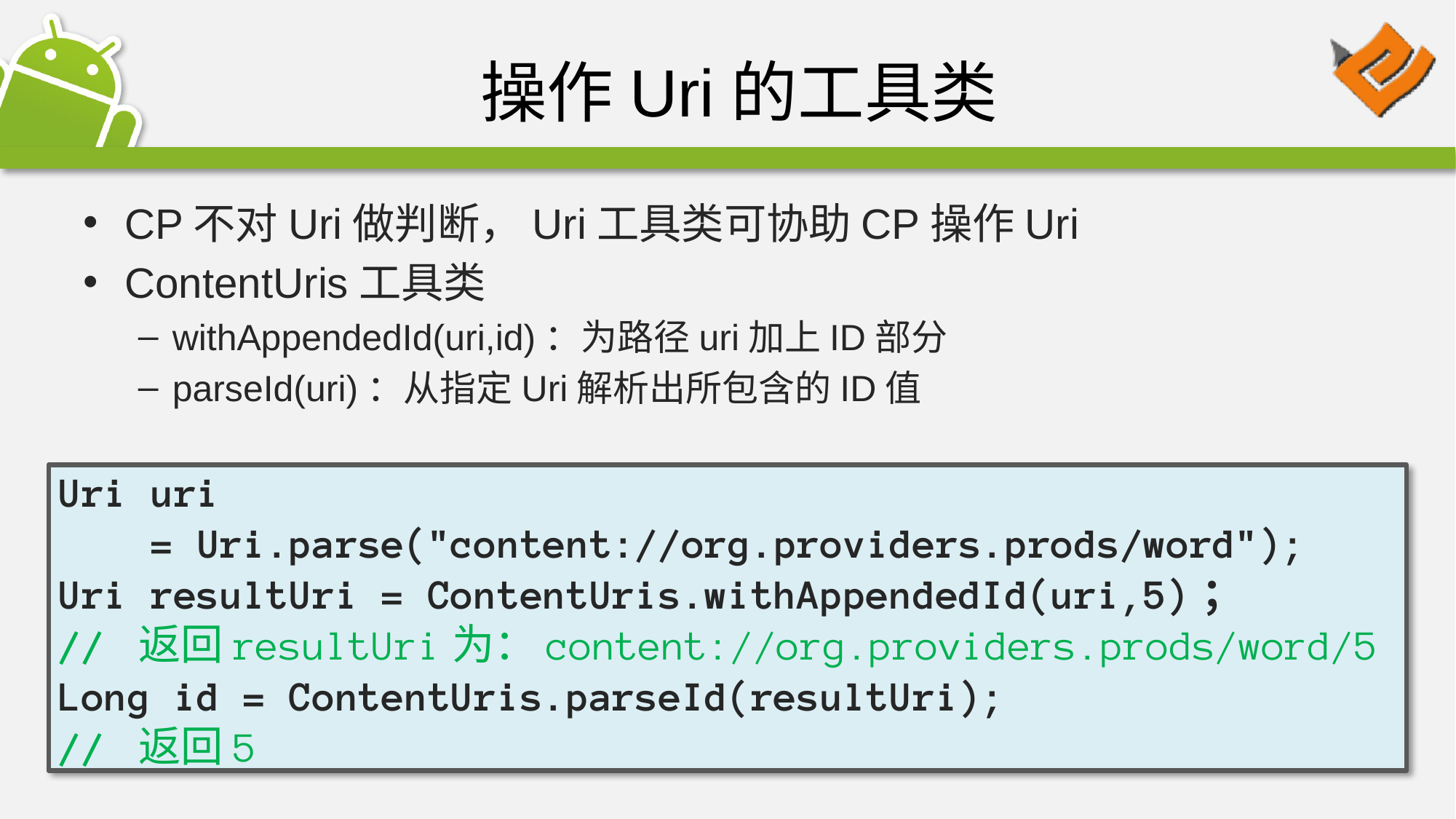

# 操作Uri的工具类
CP不对Uri做判断，Uri工具类可协助CP操作Uri
ContentUris工具类
withAppendedId(uri,id)：为路径uri加上ID部分
parseId(uri)：从指定Uri解析出所包含的ID值
Uri uri
    = Uri.parse("content://org.providers.prods/word");
Uri resultUri = ContentUris.withAppendedId(uri,5)；
// 返回resultUri为：content://org.providers.prods/word/5
Long id = ContentUris.parseId(resultUri);
// 返回5